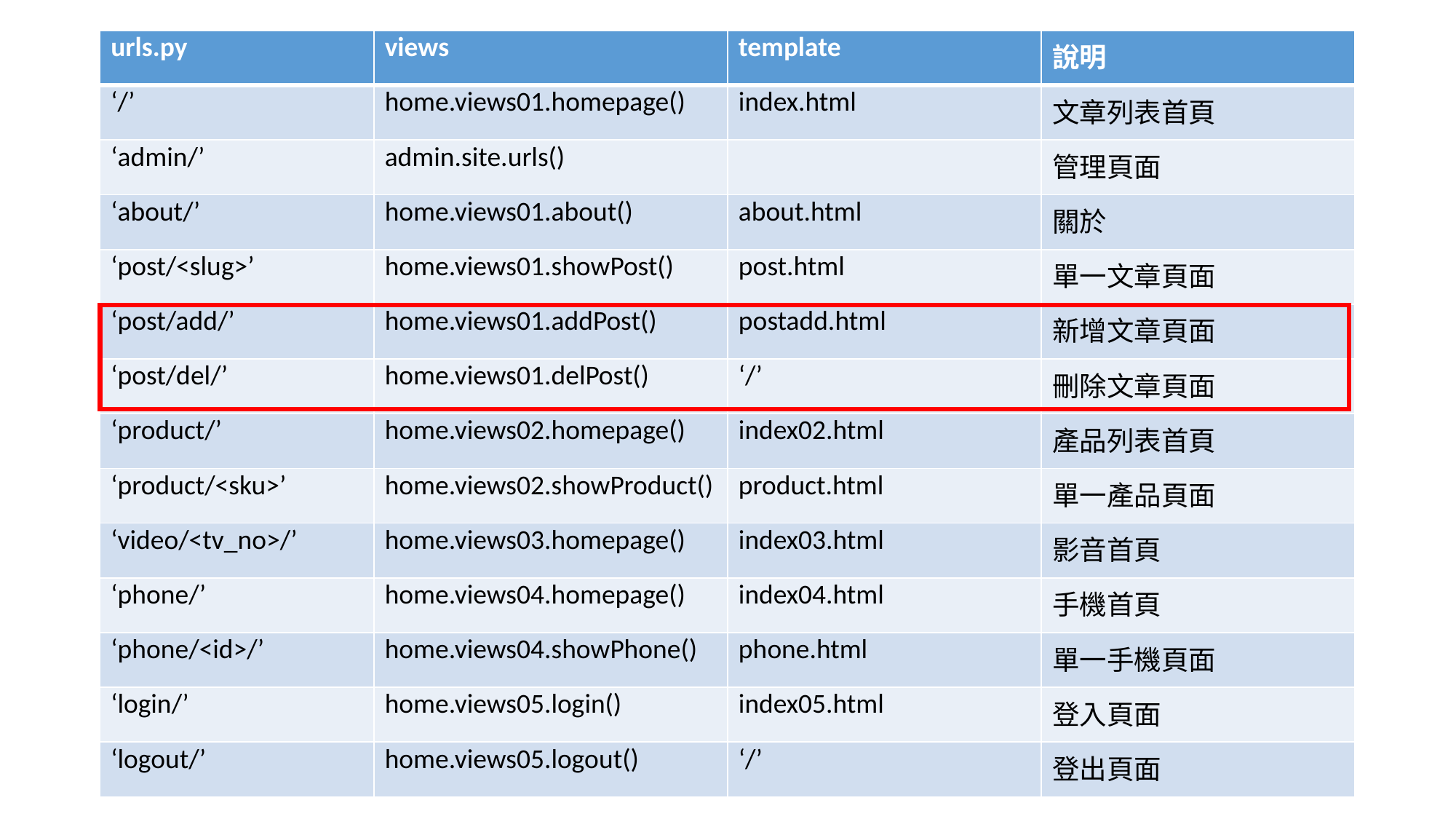

| urls.py | views | template | 說明 |
| --- | --- | --- | --- |
| ‘/’ | home.views01.homepage() | index.html | 文章列表首頁 |
| ‘admin/’ | admin.site.urls() |  | 管理頁面 |
| ‘about/’ | home.views01.about() | about.html | 關於 |
| ‘post/<slug>’ | home.views01.showPost() | post.html | 單一文章頁面 |
| ‘post/add/’ | home.views01.addPost() | postadd.html | 新增文章頁面 |
| ‘post/del/’ | home.views01.delPost() | ‘/’ | 刪除文章頁面 |
| ‘product/’ | home.views02.homepage() | index02.html | 產品列表首頁 |
| ‘product/<sku>’ | home.views02.showProduct() | product.html | 單一產品頁面 |
| ‘video/<tv\_no>/’ | home.views03.homepage() | index03.html | 影音首頁 |
| ‘phone/’ | home.views04.homepage() | index04.html | 手機首頁 |
| ‘phone/<id>/’ | home.views04.showPhone() | phone.html | 單一手機頁面 |
| ‘login/’ | home.views05.login() | index05.html | 登入頁面 |
| ‘logout/’ | home.views05.logout() | ‘/’ | 登出頁面 |